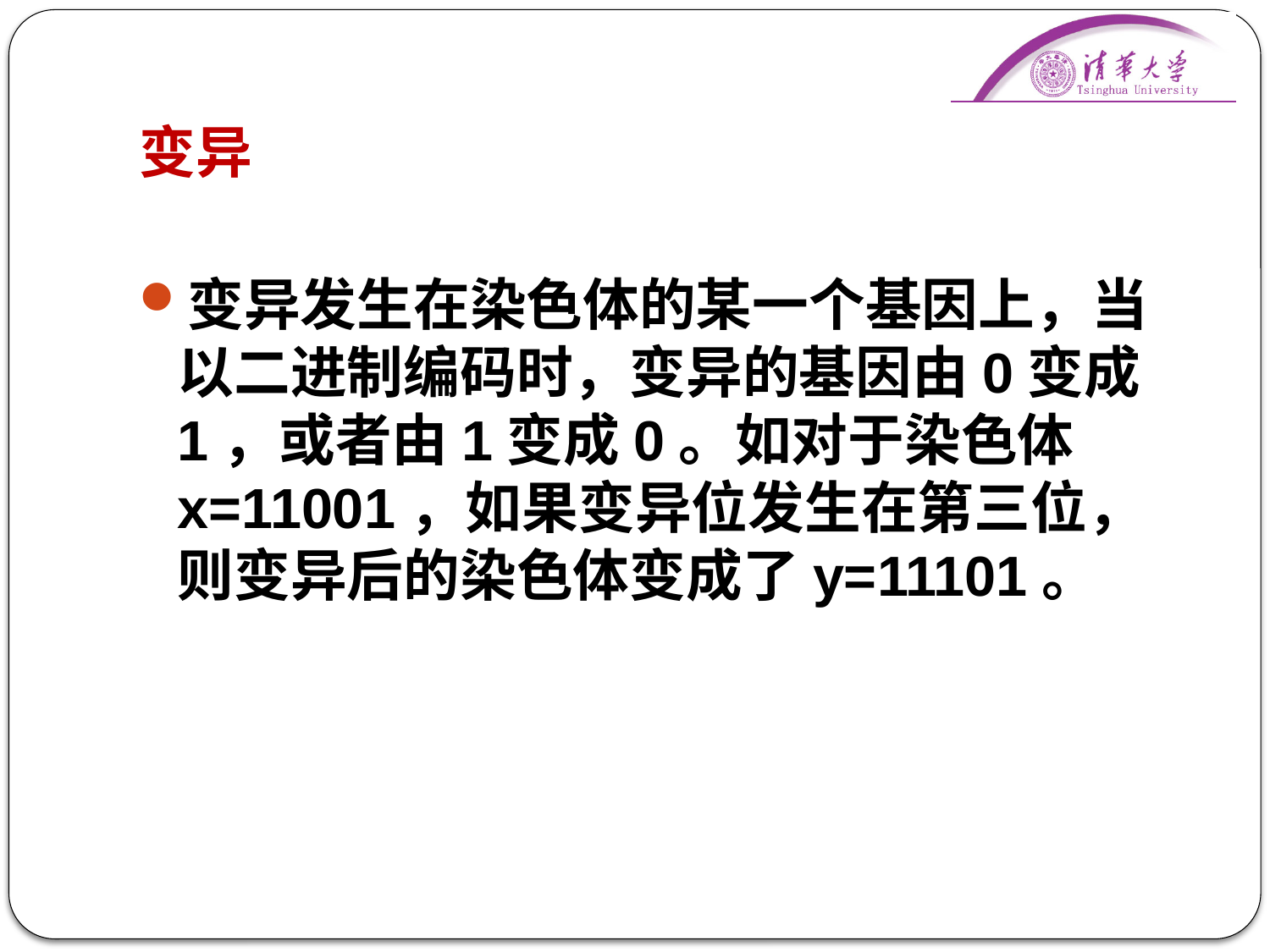

# 变异
变异发生在染色体的某一个基因上，当以二进制编码时，变异的基因由0变成1，或者由1变成0。如对于染色体x=11001，如果变异位发生在第三位，则变异后的染色体变成了y=11101。